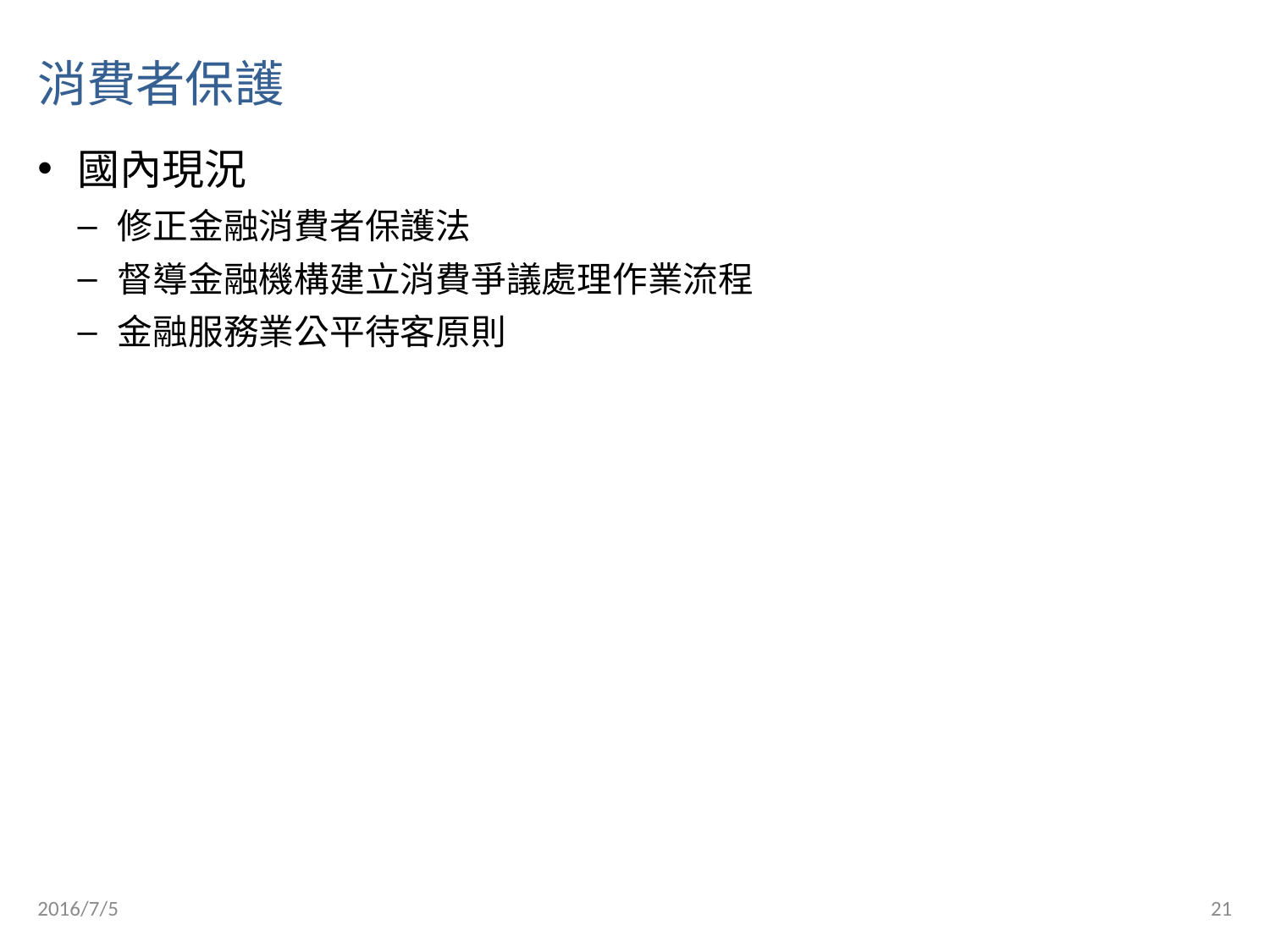

# 消費者保護
國內現況
修正金融消費者保護法
督導金融機構建立消費爭議處理作業流程
金融服務業公平待客原則
2016/7/5
21